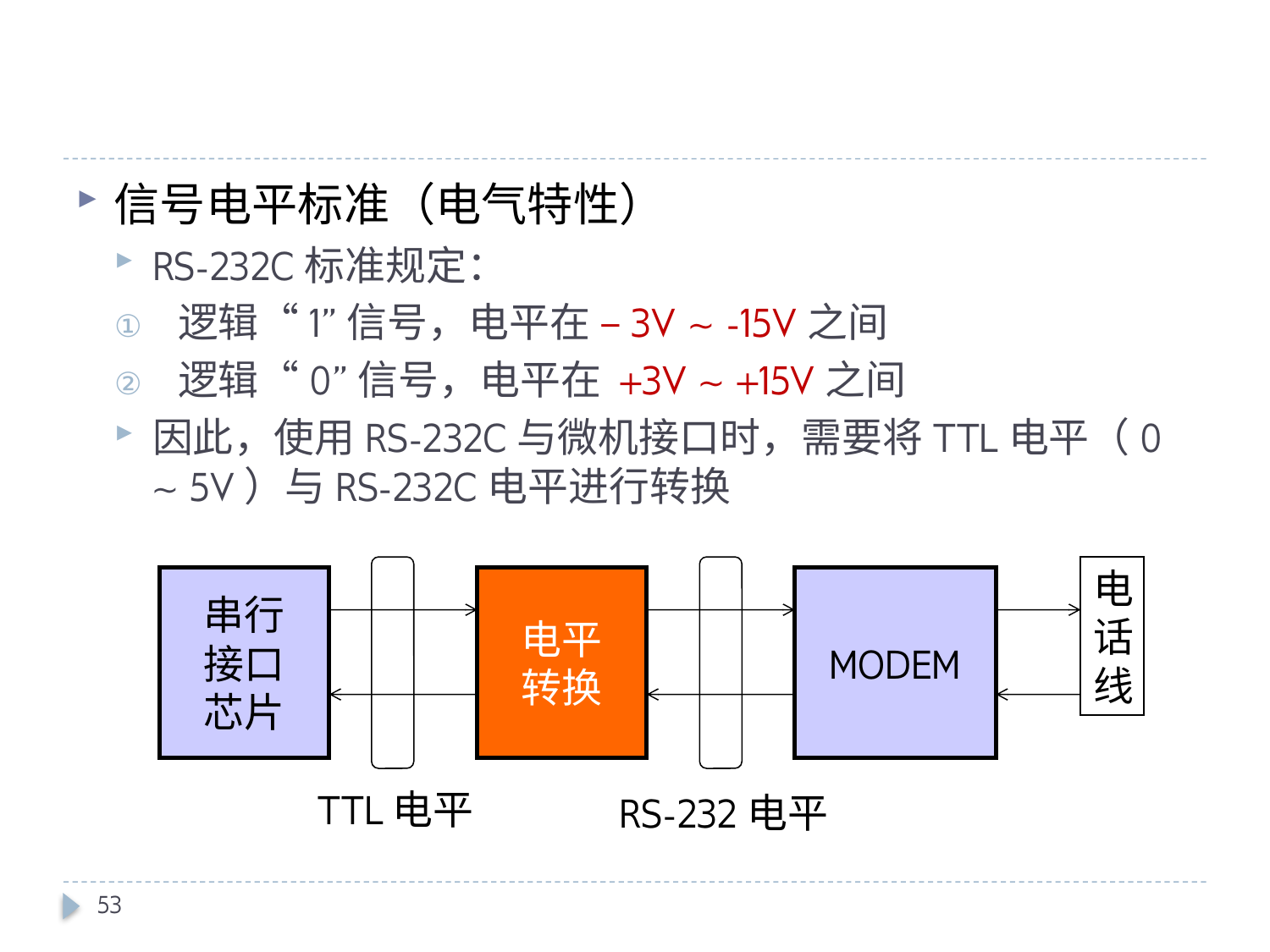

信号电平标准（电气特性）
RS-232C标准规定：
逻辑“1”信号，电平在 –3V ~ -15V之间
逻辑“0”信号，电平在 +3V ~ +15V之间
因此，使用RS-232C与微机接口时，需要将TTL电平（0 ~ 5V）与RS-232C电平进行转换

电话线
串行
接口
芯片
电平
转换
MODEM

TTL电平
RS-232电平
53